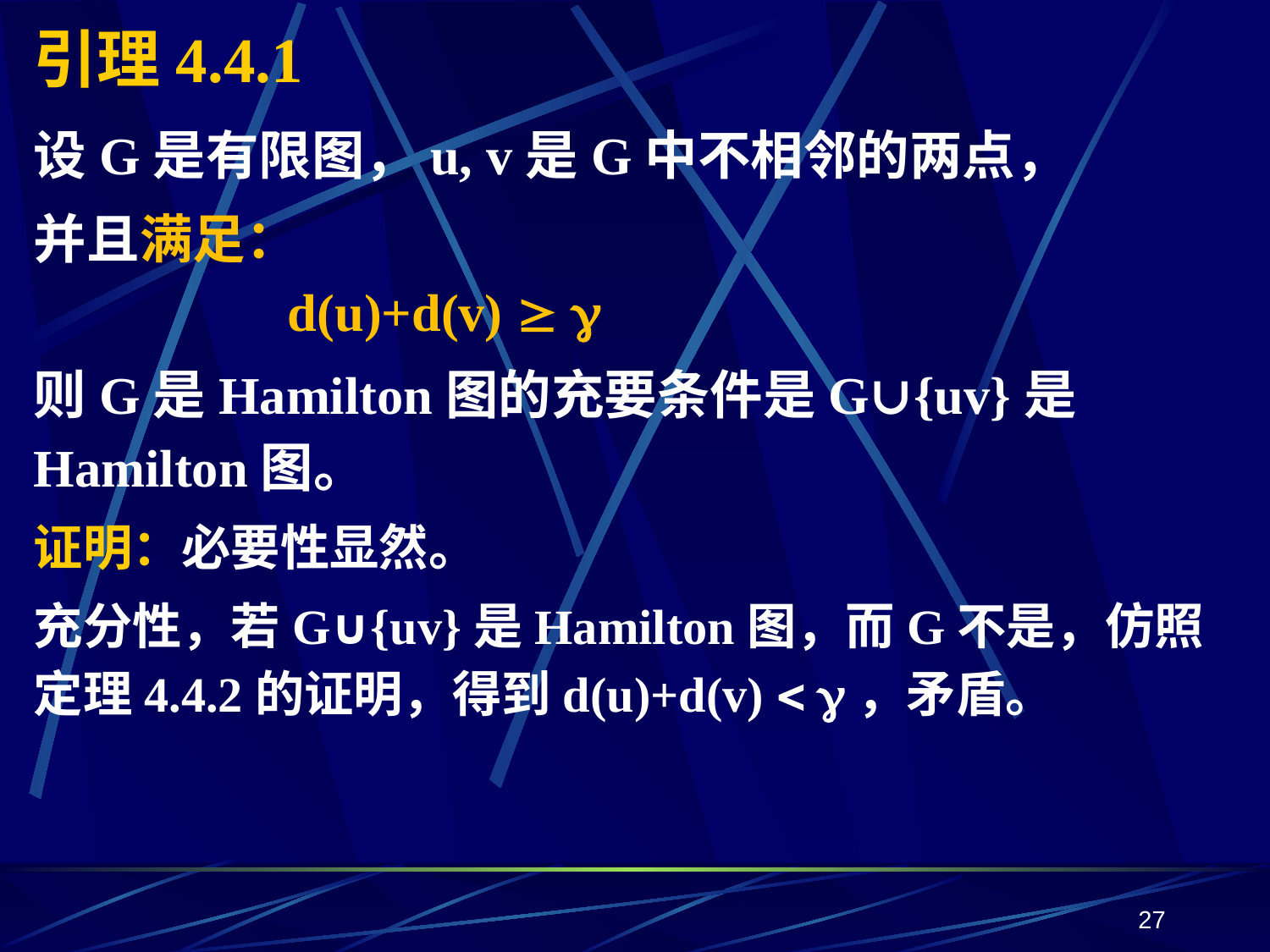

# 引理4.4.1
设G是有限图，u, v是G中不相邻的两点，
并且满足：
		d(u)+d(v) ≥ γ
则G是Hamilton图的充要条件是G∪{uv}是Hamilton图。
证明：必要性显然。
充分性，若G∪{uv}是Hamilton图，而G不是，仿照定理4.4.2的证明，得到d(u)+d(v) < γ，矛盾。

27